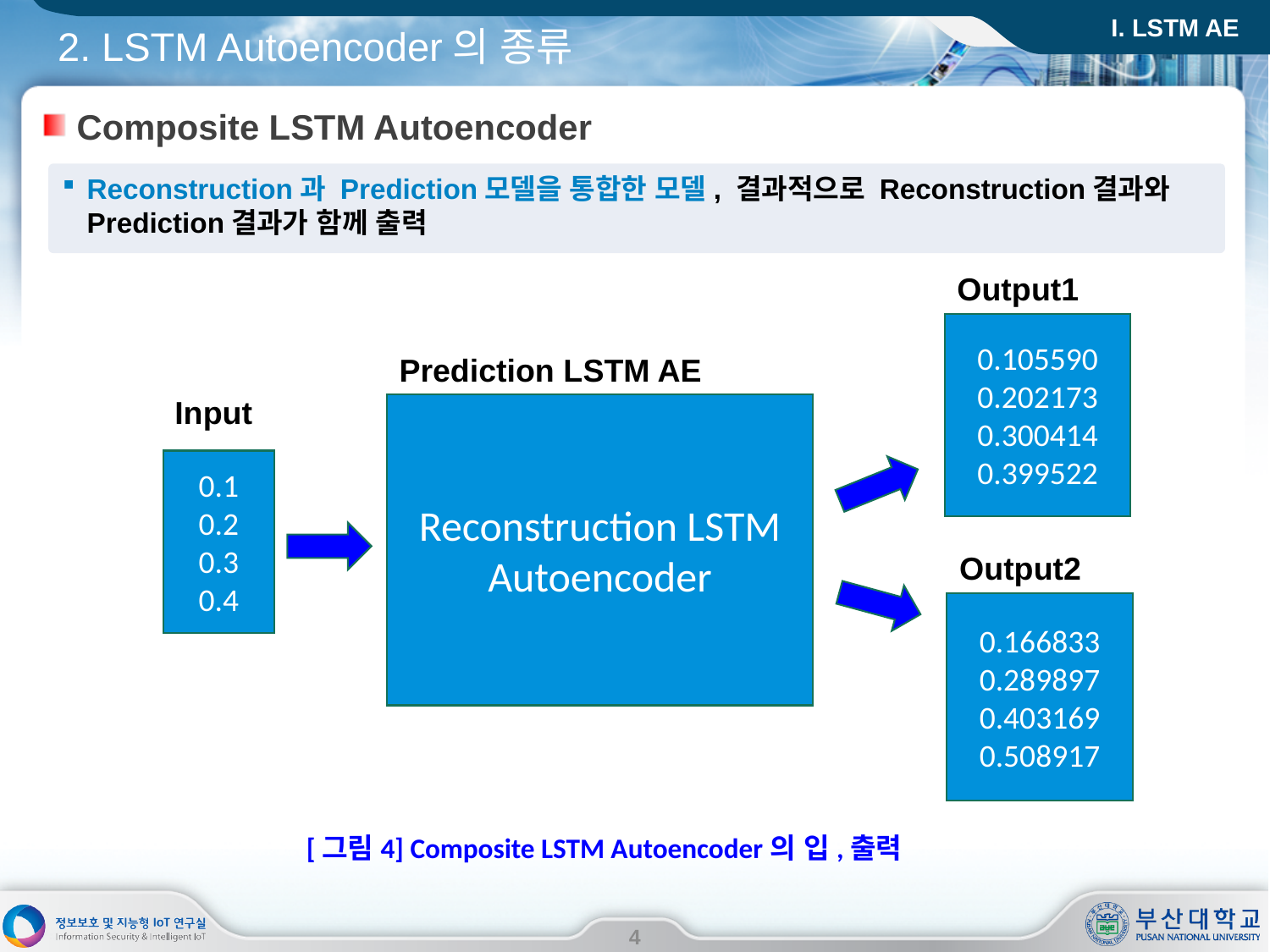

I. LSTM AE
# 2. LSTM Autoencoder의 종류
 Composite LSTM Autoencoder
Reconstruction과 Prediction모델을 통합한 모델, 결과적으로 Reconstruction결과와 Prediction결과가 함께 출력

Output1
0.105590
0.202173
0.300414
0.399522
Prediction LSTM AE
Input
Reconstruction LSTM
Autoencoder
0.1
0.2
0.3
0.4

Output2

0.166833
0.289897
0.403169
0.508917
 [그림4] Composite LSTM Autoencoder의 입,출력
4